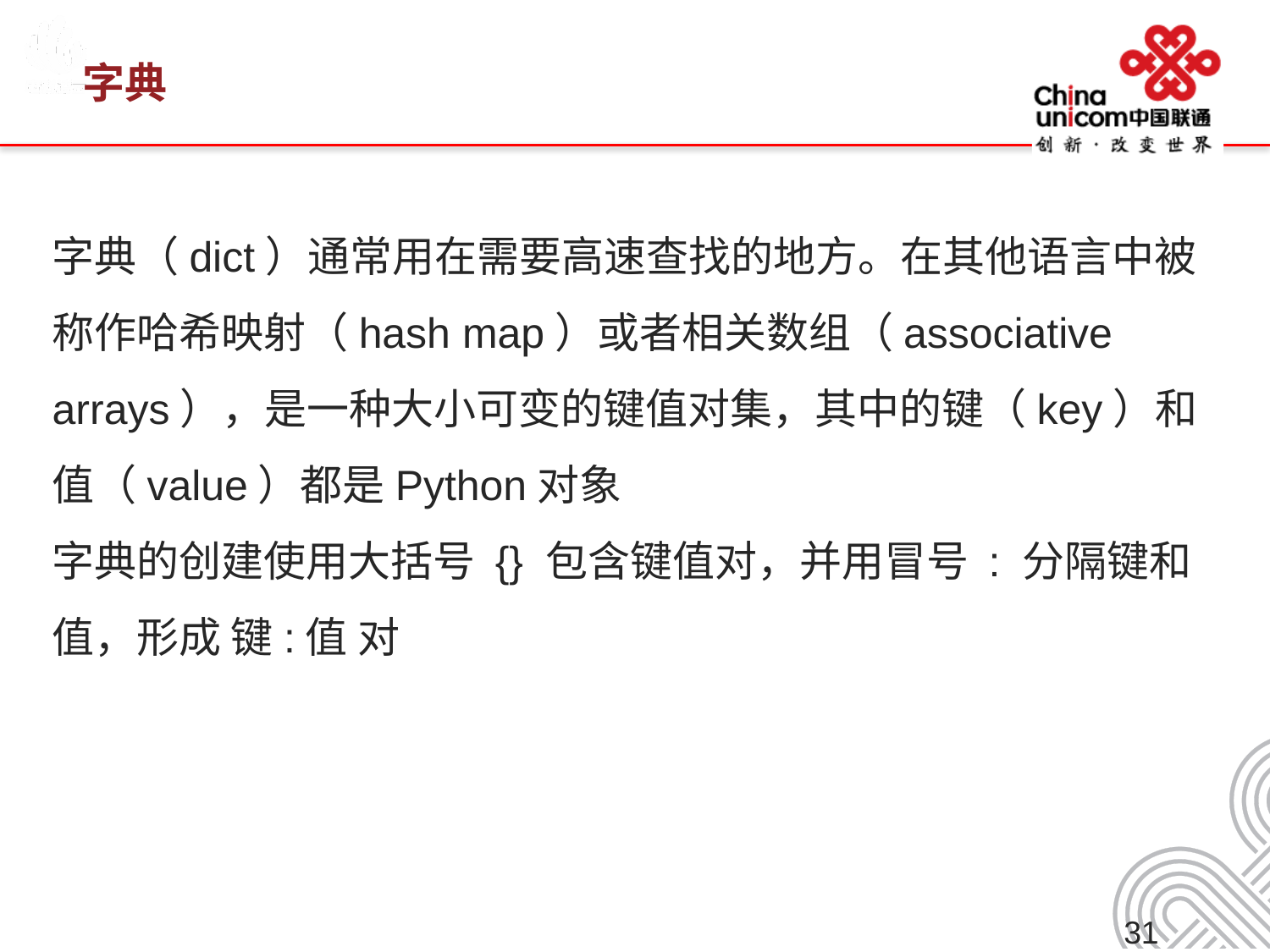

# 字典
字典（dict）通常用在需要高速查找的地方。在其他语言中被称作哈希映射（hash map）或者相关数组（associative arrays），是一种大小可变的键值对集，其中的键（key）和值（value）都是Python对象
字典的创建使用大括号 {} 包含键值对，并用冒号 : 分隔键和值，形成 键:值 对